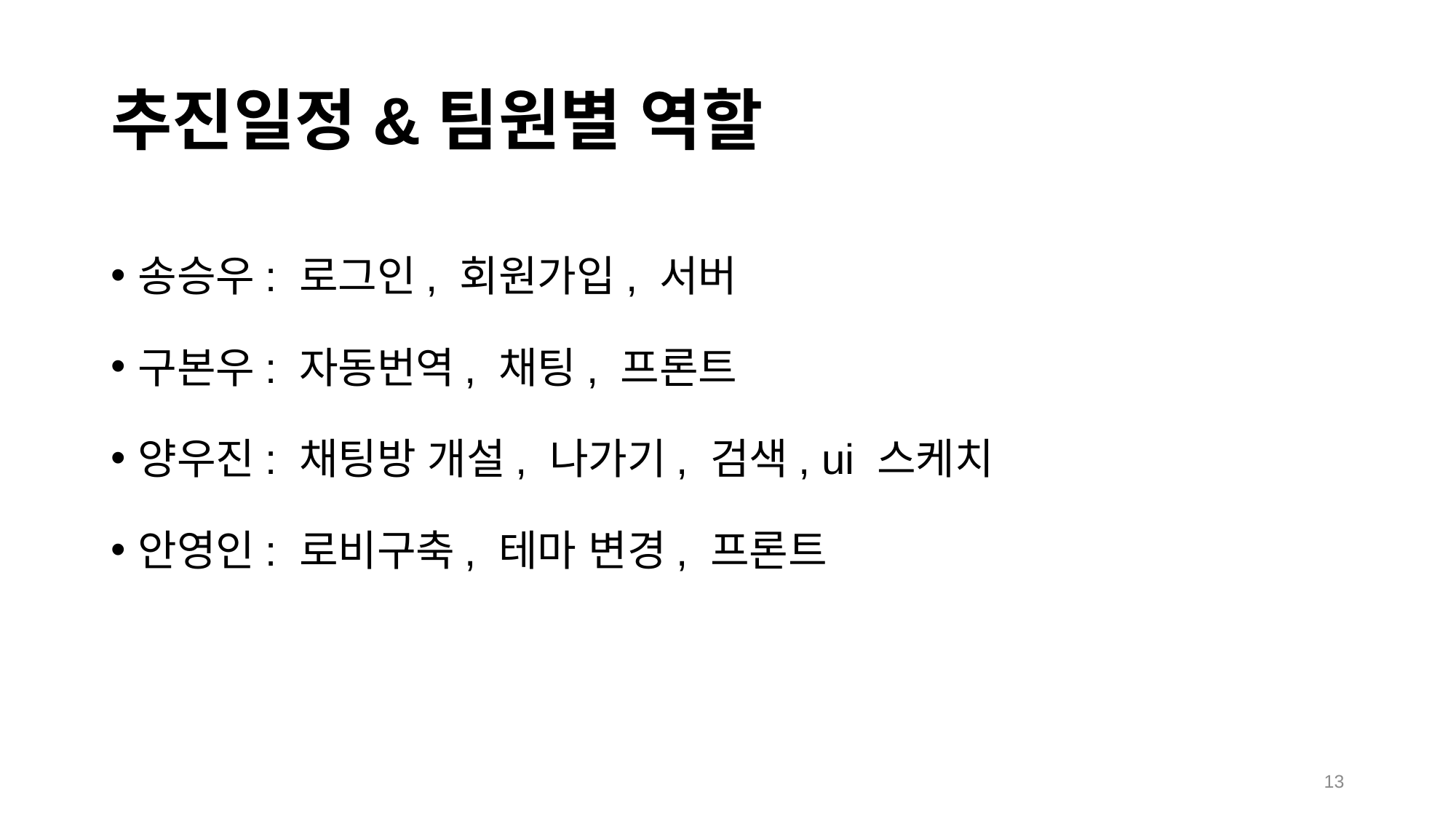

# 추진일정&팀원별 역할
송승우: 로그인, 회원가입, 서버
구본우: 자동번역, 채팅, 프론트
양우진: 채팅방 개설, 나가기, 검색, ui 스케치
안영인: 로비구축, 테마 변경, 프론트
13